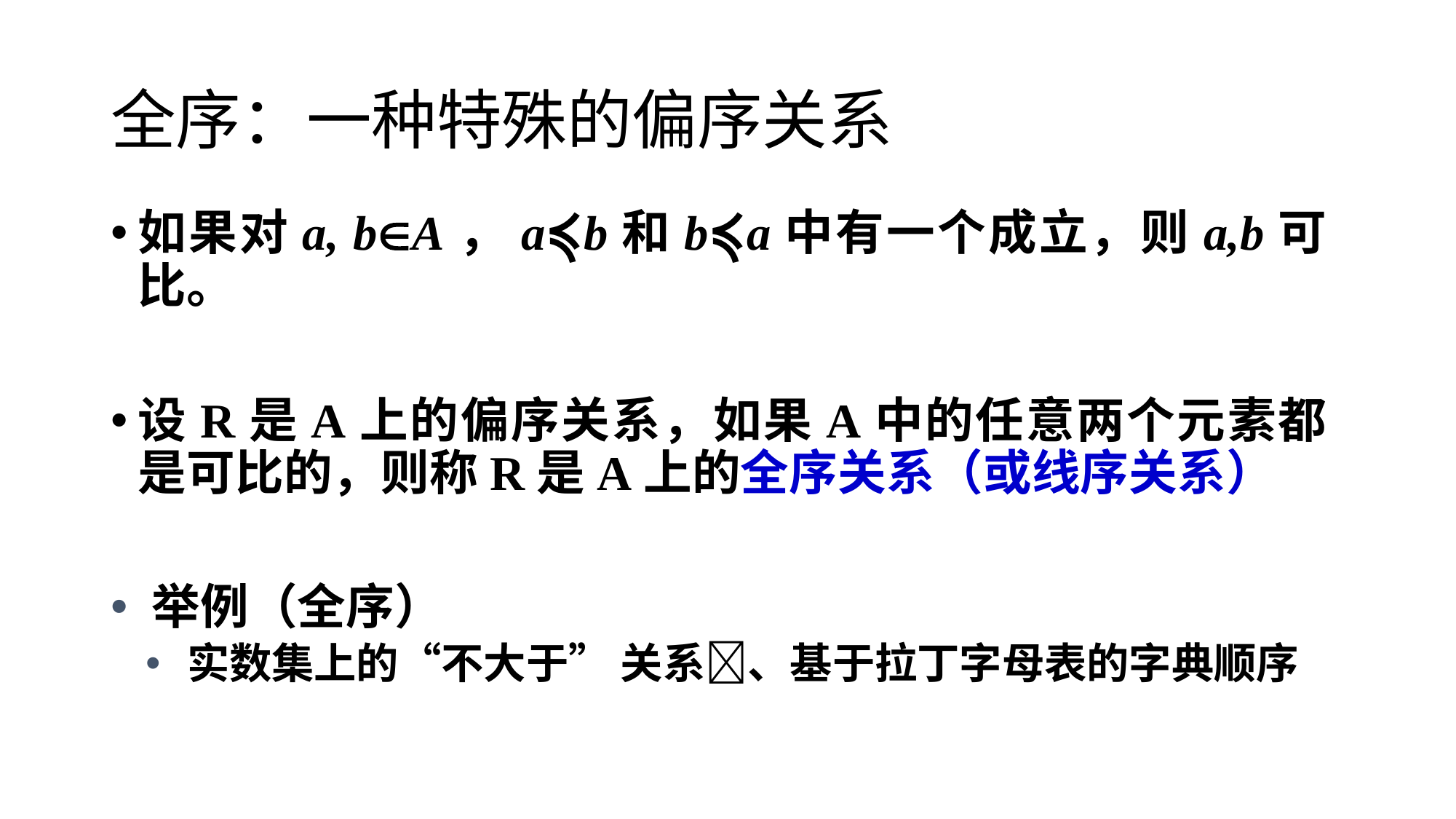

# 全序：一种特殊的偏序关系
如果对a, b∈A，a≼b和b≼a中有一个成立，则a,b可比。

设R是A上的偏序关系，如果A中的任意两个元素都是可比的，则称R是A上的全序关系（或线序关系）

举例（全序）
实数集上的“不大于” 关系≤、基于拉丁字母表的字典顺序